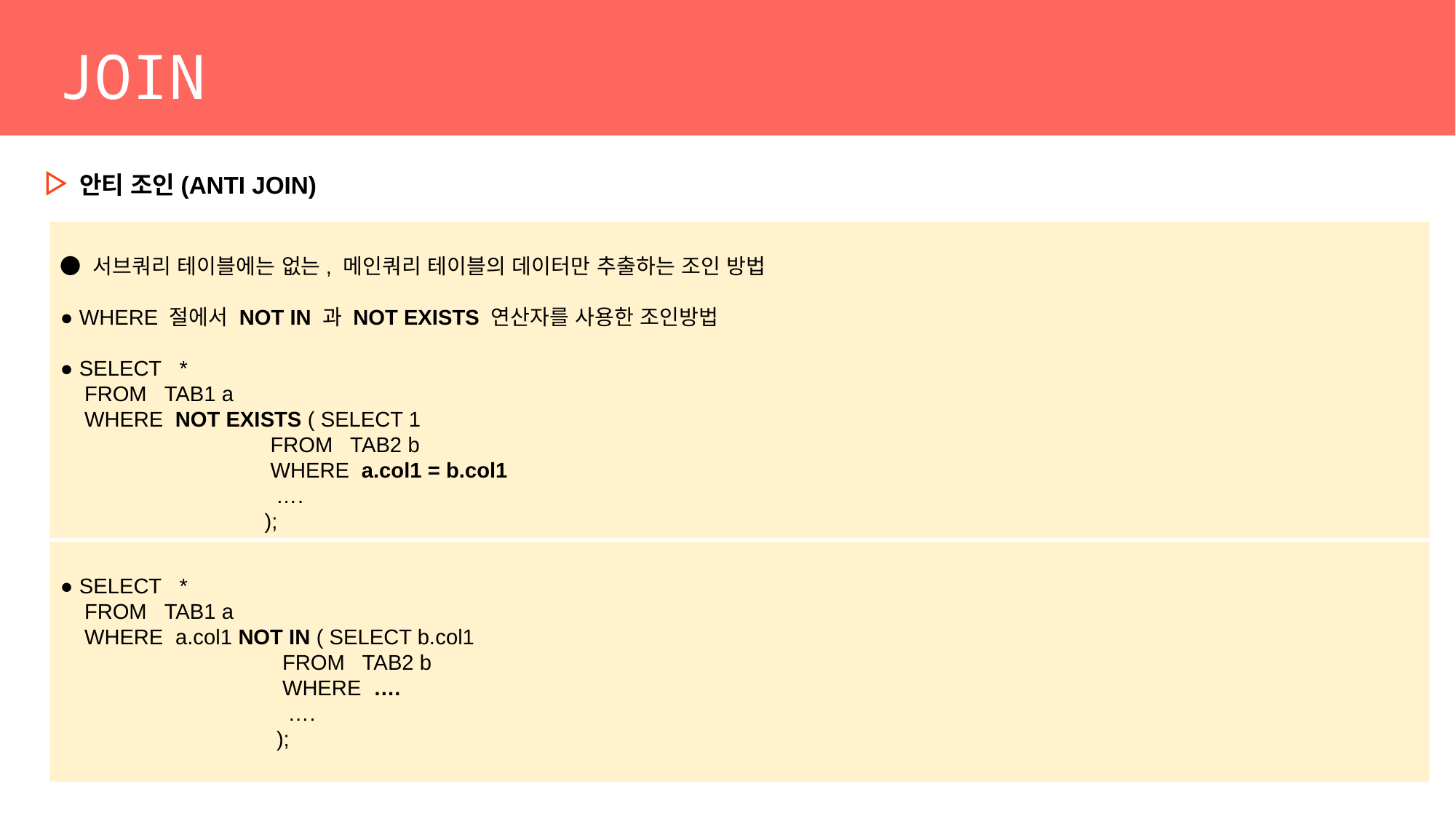

JOIN
안티 조인(ANTI JOIN)

● 서브쿼리 테이블에는 없는, 메인쿼리 테이블의 데이터만 추출하는 조인 방법

● WHERE 절에서 NOT IN 과 NOT EXISTS 연산자를 사용한 조인방법

● SELECT   *
    FROM   TAB1 a
    WHERE  NOT EXISTS ( SELECT 1
                                   FROM   TAB2 b
                                   WHERE  a.col1 = b.col1
                                    ….
                                  );

● SELECT   *
    FROM   TAB1 a
    WHERE  a.col1 NOT IN ( SELECT b.col1
                                     FROM   TAB2 b
                                     WHERE  ….
                                      ….
                                    );